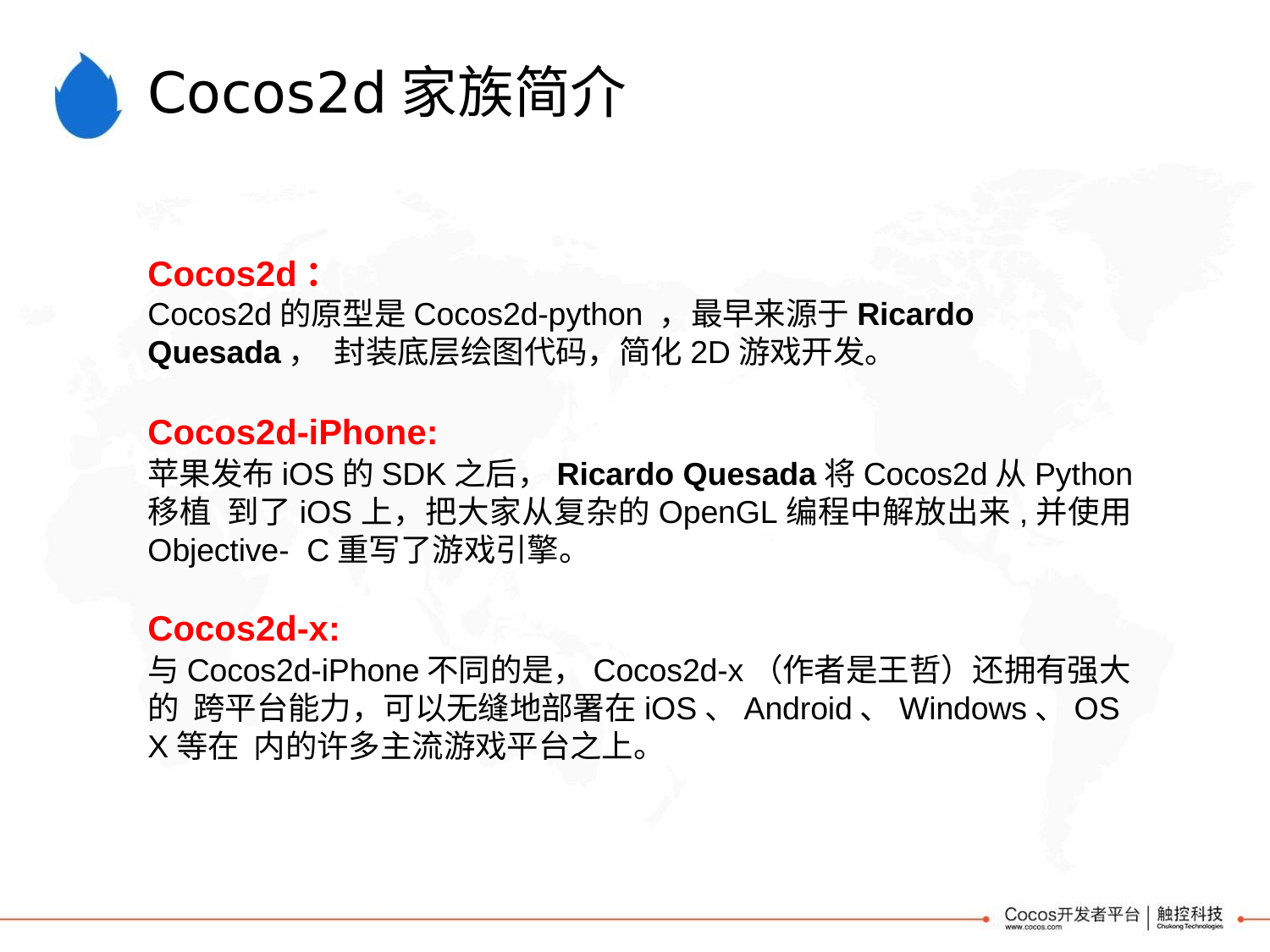

# Cocos2d家族简介
Cocos2d：
Cocos2d的原型是Cocos2d-python ，最早来源于Ricardo Quesada，  封装底层绘图代码，简化2D游戏开发。

Cocos2d-iPhone:
苹果发布iOS的SDK之后，Ricardo Quesada将Cocos2d从Python移植  到了iOS上，把大家从复杂的OpenGL编程中解放出来,并使用Objective-  C重写了游戏引擎。

Cocos2d-x:
与Cocos2d-iPhone不同的是，Cocos2d-x（作者是王哲）还拥有强大的  跨平台能力，可以无缝地部署在iOS、Android、Windows、OS X等在  内的许多主流游戏平台之上。